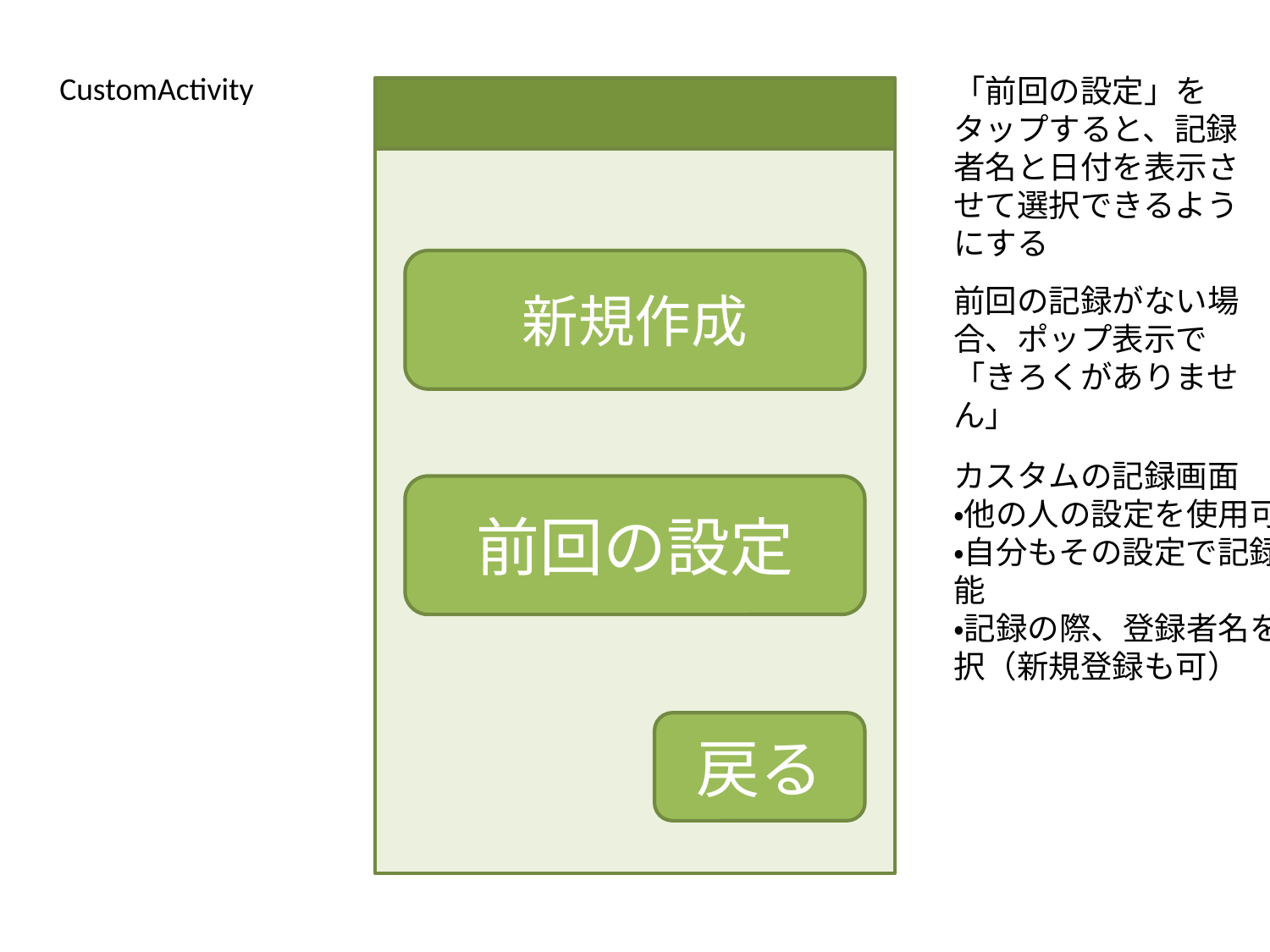

CustomActivity
「前回の設定」をタップすると、記録者名と日付を表示させて選択できるようにする

新規作成
前回の記録がない場合、ポップ表示で「きろくがありません」
カスタムの記録画面
・他の人の設定を使用可能
・自分もその設定で記録可能
・記録の際、登録者名を選択（新規登録も可）
前回の設定
戻る